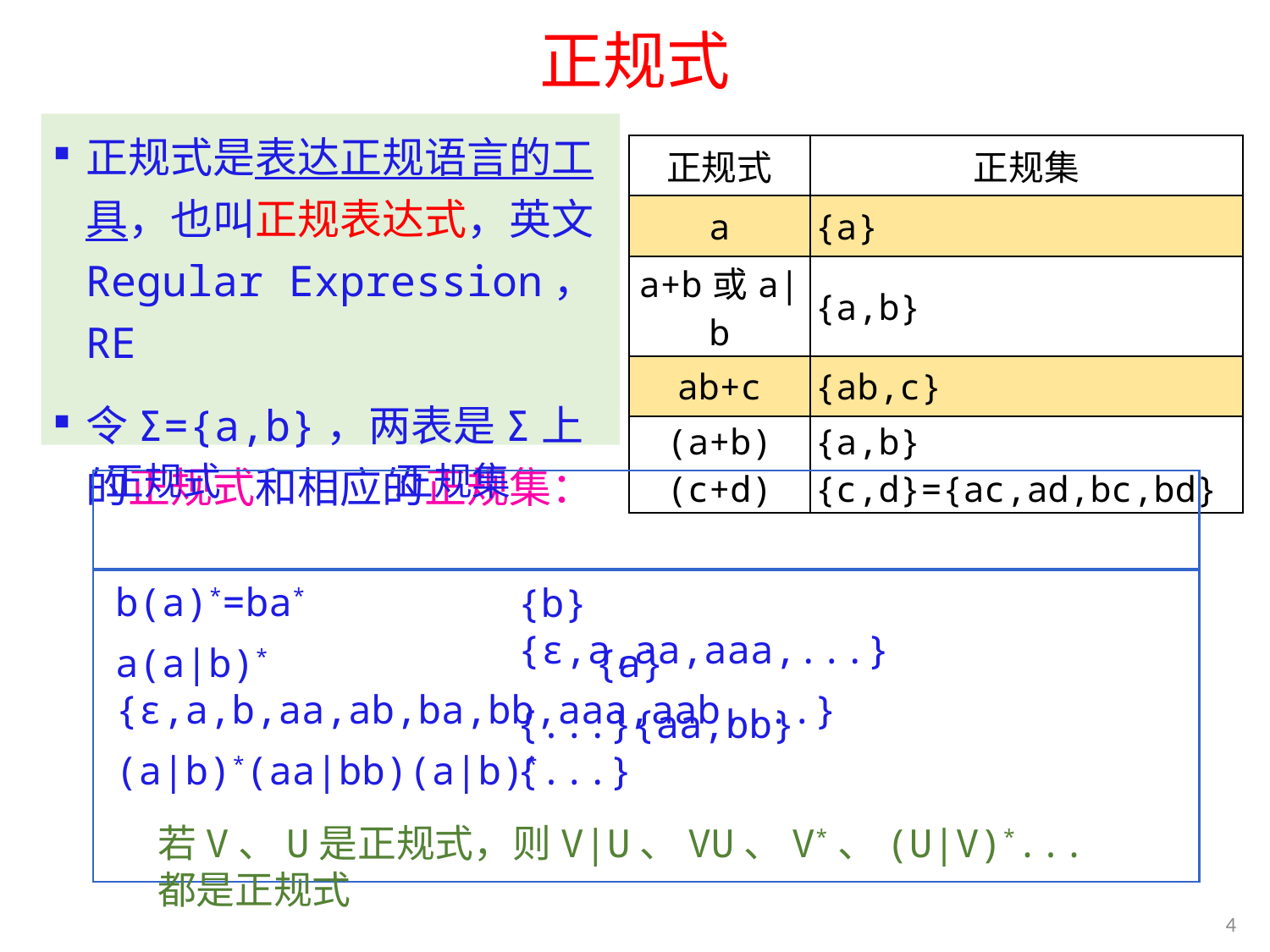

# 正规式
正规式是表达正规语言的工具，也叫正规表达式，英文Regular Expression，RE
令Σ={a,b}，两表是Σ上的正规式和相应的正规集：

| 正规式 | 正规集 |
| --- | --- |
| a | {a} |
| a+b或a|b | {a,b} |
| ab+c | {ab,c} |
| (a+b)(c+d) | {a,b}{c,d}={ac,ad,bc,bd} |
正规式                    正规集

b(a)*=ba*
a(a|b)*              {a}{ε,a,b,aa,ab,ba,bb,aaa,aab,...}
(a|b)*(aa|bb)(a|b)*

{b}{ε,a,aa,aaa,...}
{...}{aa,bb}{...}
若V、U是正规式，则V|U、VU、V*、(U|V)*...都是正规式
4